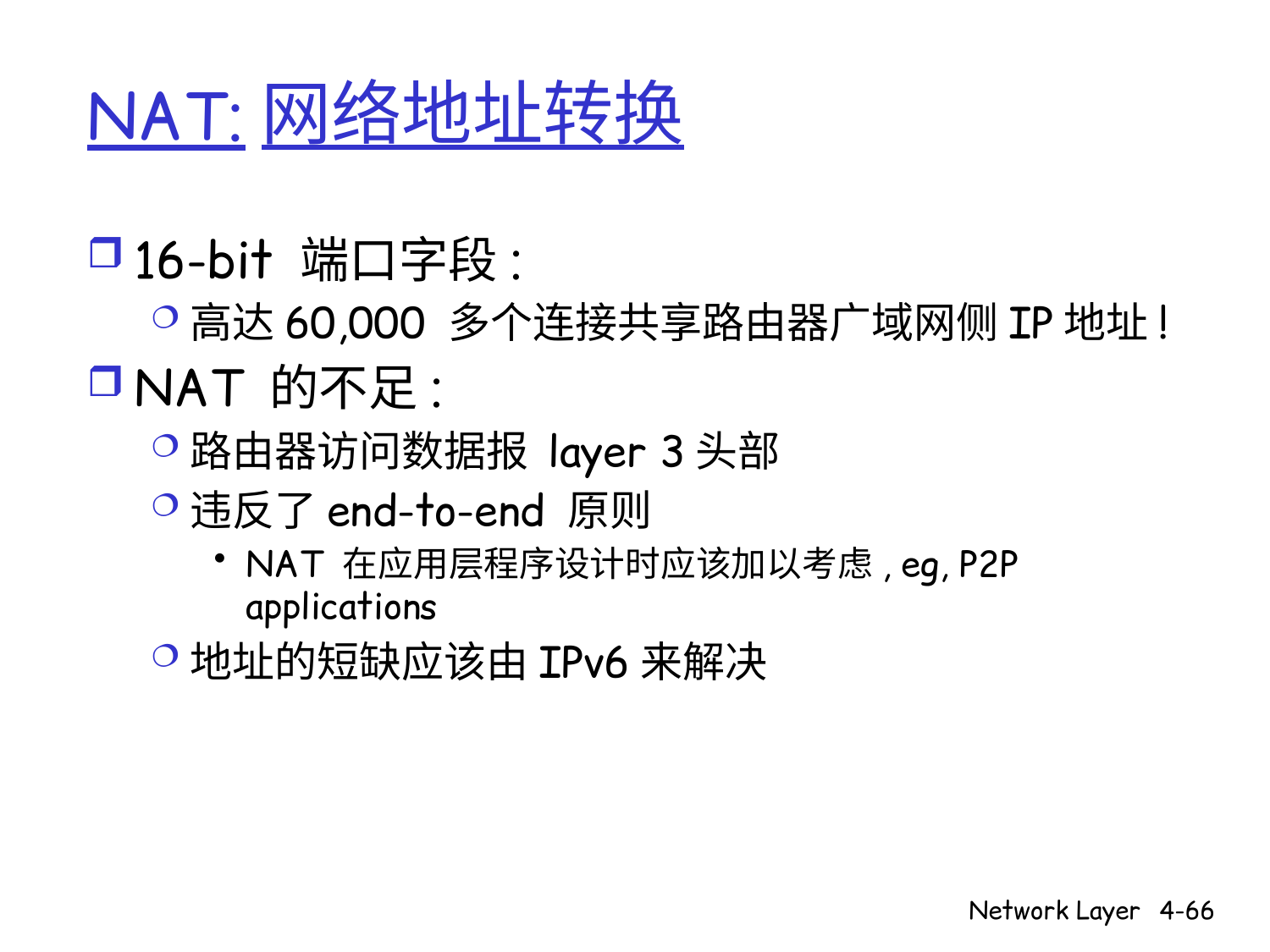

# NAT:网络地址转换
16-bit 端口字段:
高达60,000 多个连接共享路由器广域网侧IP地址!
NAT 的不足:
路由器访问数据报 layer 3头部
违反了end-to-end 原则
NAT 在应用层程序设计时应该加以考虑, eg, P2P applications
地址的短缺应该由IPv6来解决

Network Layer
4-66